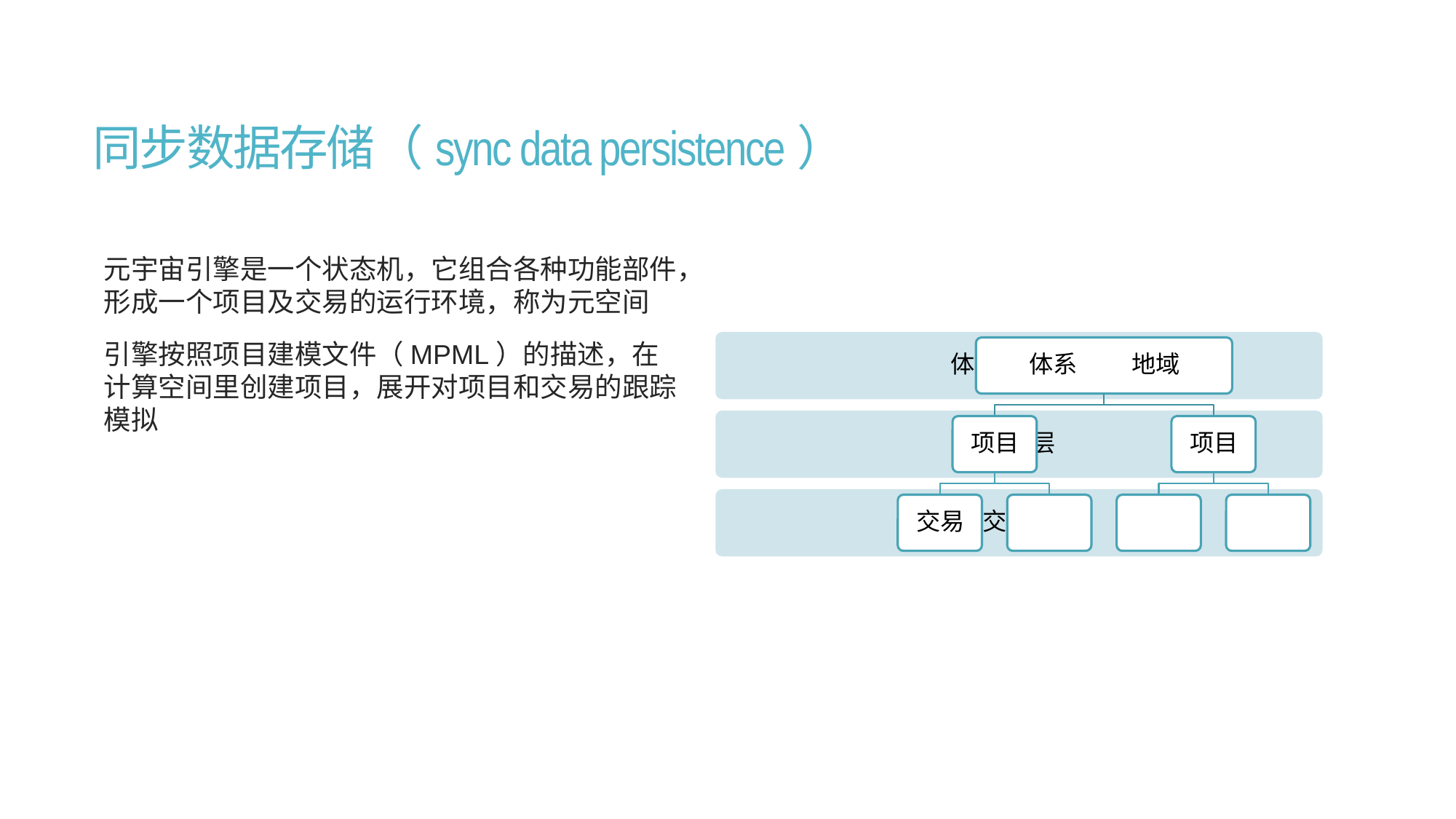

# 同步数据存储（sync data persistence）
元宇宙引擎是一个状态机，它组合各种功能部件，形成一个项目及交易的运行环境，称为元空间
引擎按照项目建模文件（MPML）的描述，在计算空间里创建项目，展开对项目和交易的跟踪模拟
交易层
项目层
体系 & 地域
体系          地域
项目
交易

项目